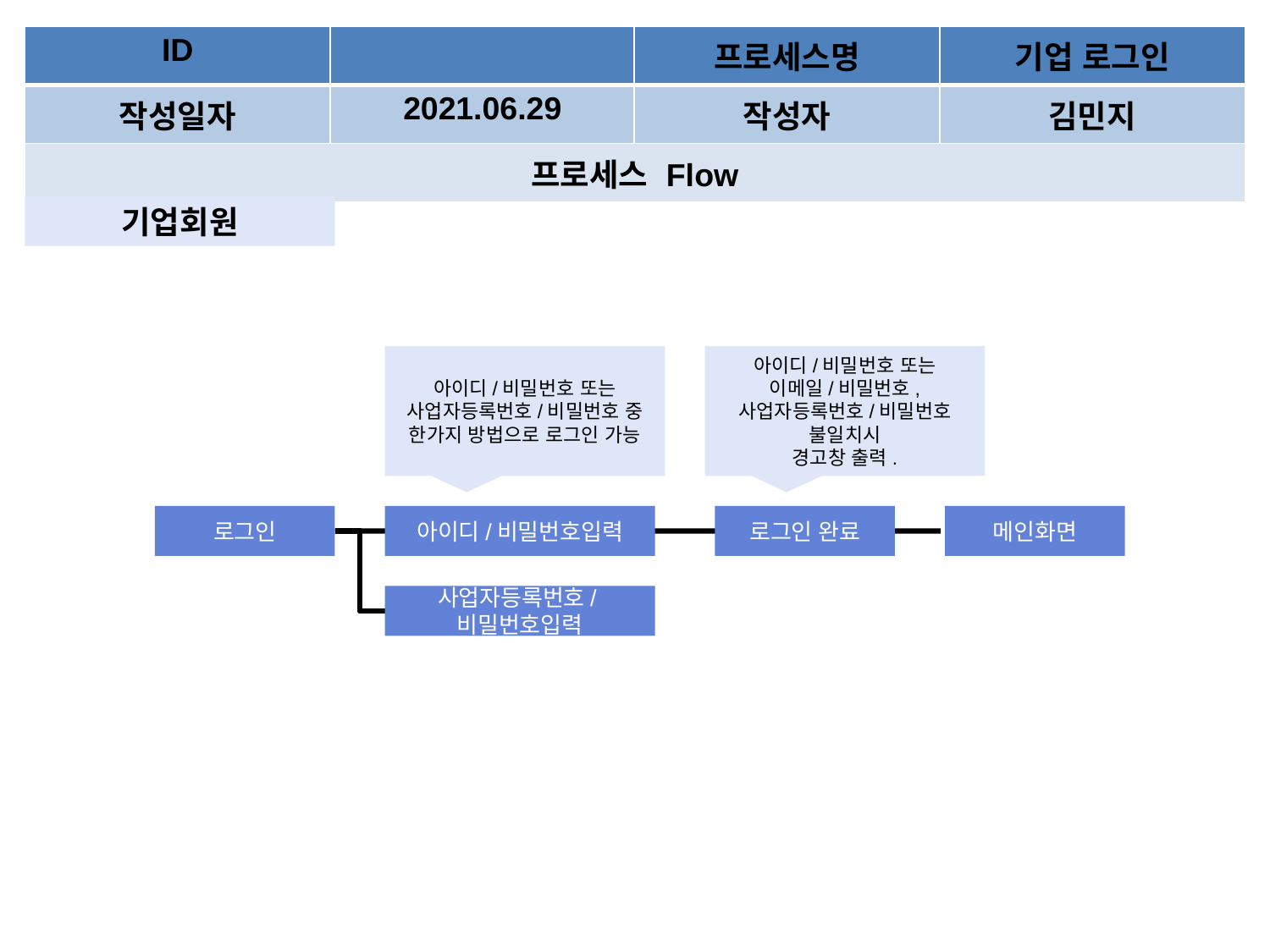

| ID |  |  | 프로세스명 | 기업 로그인 |
| --- | --- | --- | --- | --- |
| 작성일자 |  | 2021.06.29 | 작성자 | 김민지 |
| 프로세스 Flow |  |  |  |  |
기업회원
아이디/비밀번호 또는 사업자등록번호/비밀번호 중 한가지 방법으로 로그인 가능
아이디/비밀번호 또는
이메일/비밀번호, 사업자등록번호/비밀번호 불일치시
경고창 출력.
로그인
아이디/비밀번호입력
로그인 완료
메인화면
사업자등록번호/비밀번호입력